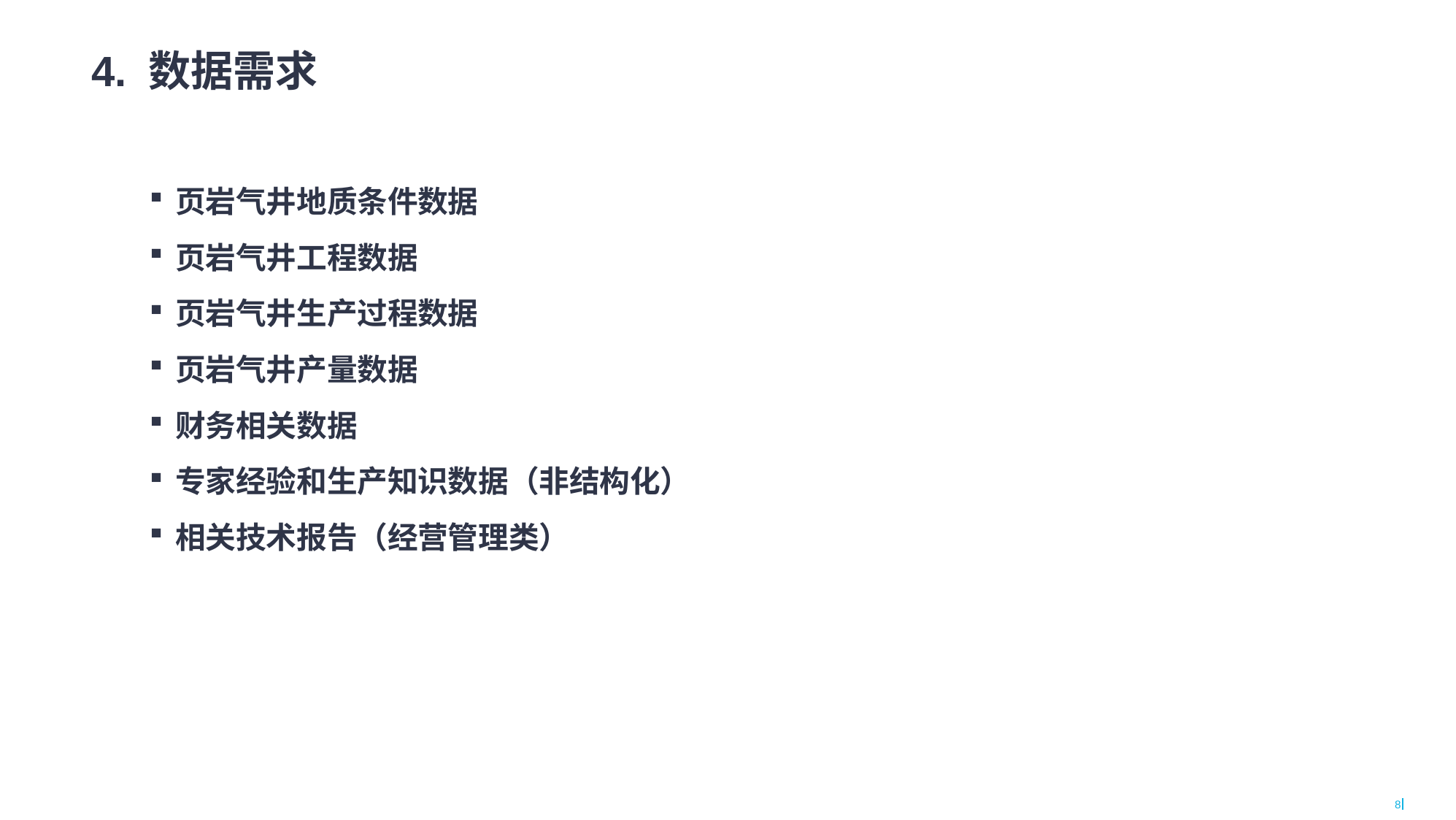

4. 数据需求

页岩气井地质条件数据
页岩气井工程数据
页岩气井生产过程数据
页岩气井产量数据
财务相关数据
专家经验和生产知识数据（非结构化）
相关技术报告（经营管理类）